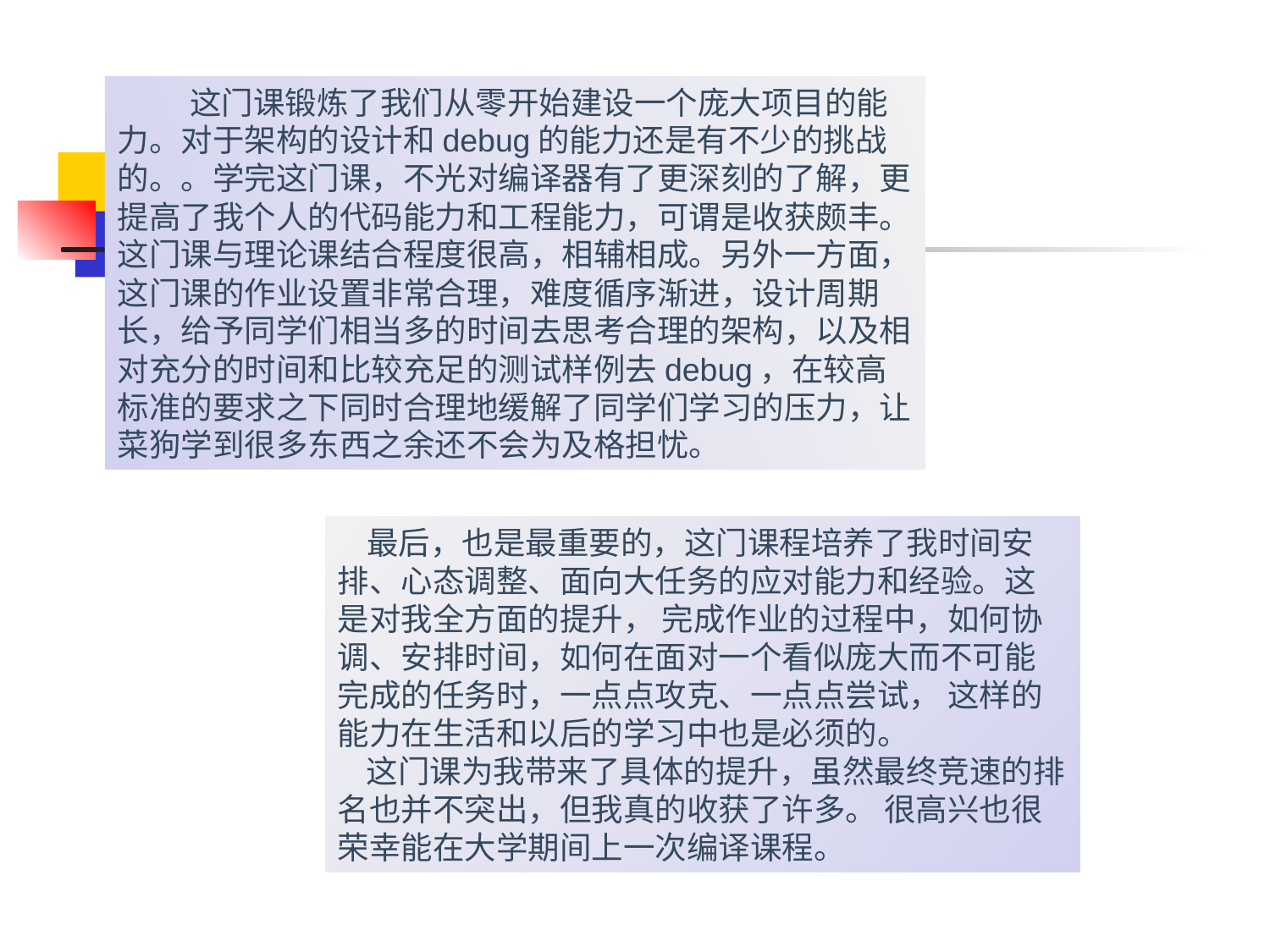

这门课锻炼了我们从零开始建设一个庞大项目的能力。对于架构的设计和debug的能力还是有不少的挑战的。。学完这门课，不光对编译器有了更深刻的了解，更提高了我个人的代码能力和工程能力，可谓是收获颇丰。这门课与理论课结合程度很高，相辅相成。另外一方面，这门课的作业设置非常合理，难度循序渐进，设计周期长，给予同学们相当多的时间去思考合理的架构，以及相对充分的时间和比较充足的测试样例去debug，在较高标准的要求之下同时合理地缓解了同学们学习的压力，让菜狗学到很多东西之余还不会为及格担忧。
   最后，也是最重要的，这门课程培养了我时间安排、心态调整、面向大任务的应对能力和经验。这是对我全方面的提升， 完成作业的过程中，如何协调、安排时间，如何在面对一个看似庞大而不可能完成的任务时，一点点攻克、一点点尝试， 这样的能力在生活和以后的学习中也是必须的。
    这门课为我带来了具体的提升，虽然最终竞速的排名也并不突出，但我真的收获了许多。 很高兴也很荣幸能在大学期间上一次编译课程。